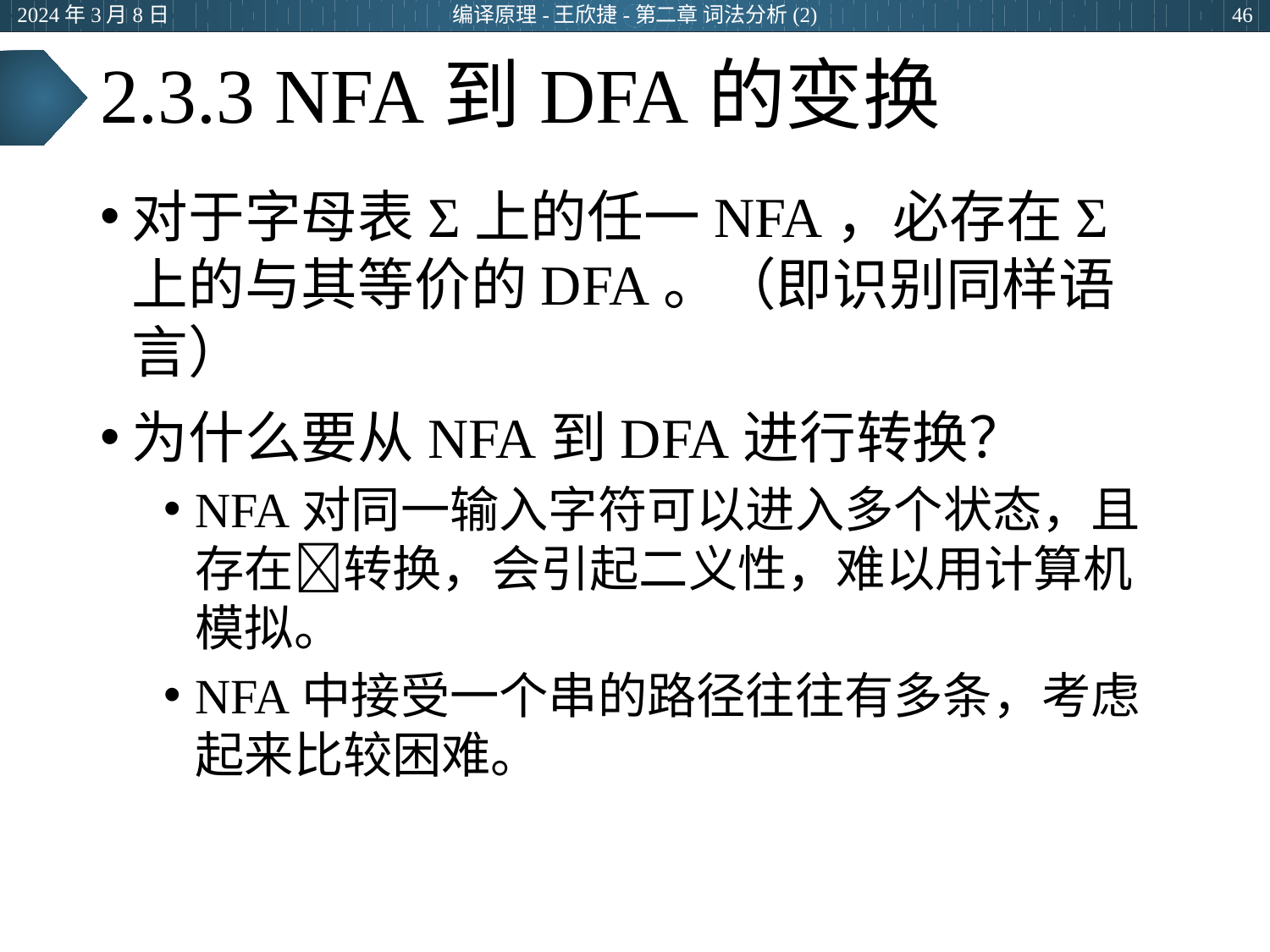

2024年3月8日
编译原理-王欣捷-第二章 词法分析(2)
46
# 2.3.3 NFA到DFA的变换
对于字母表Σ上的任一NFA，必存在Σ上的与其等价的DFA。（即识别同样语言）
为什么要从NFA到DFA进行转换？
NFA对同一输入字符可以进入多个状态，且存在ε转换，会引起二义性，难以用计算机模拟。
NFA中接受一个串的路径往往有多条，考虑起来比较困难。